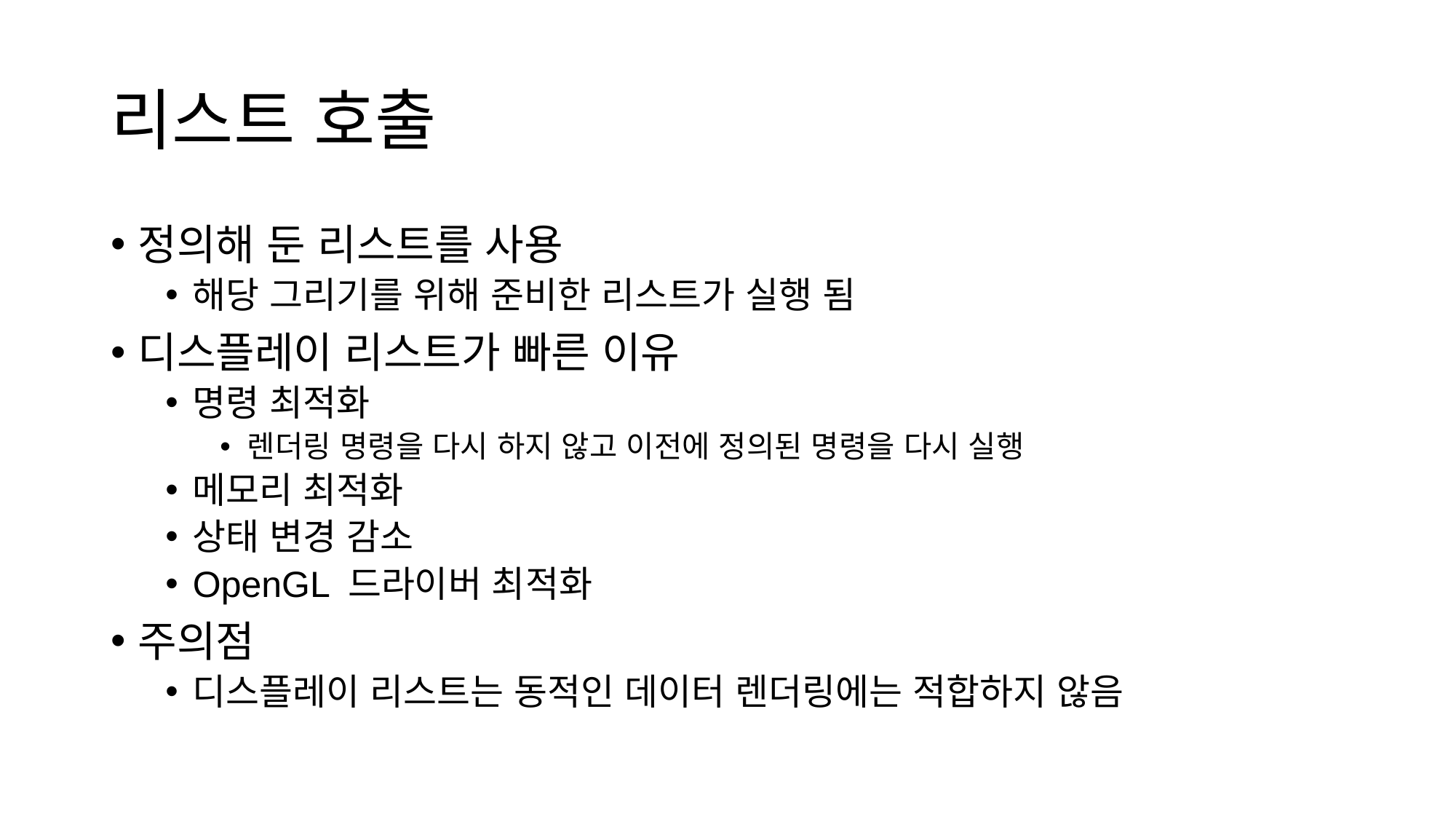

# 리스트 호출
정의해 둔 리스트를 사용
해당 그리기를 위해 준비한 리스트가 실행 됨
디스플레이 리스트가 빠른 이유
명령 최적화
렌더링 명령을 다시 하지 않고 이전에 정의된 명령을 다시 실행
메모리 최적화
상태 변경 감소
OpenGL 드라이버 최적화
주의점
디스플레이 리스트는 동적인 데이터 렌더링에는 적합하지 않음